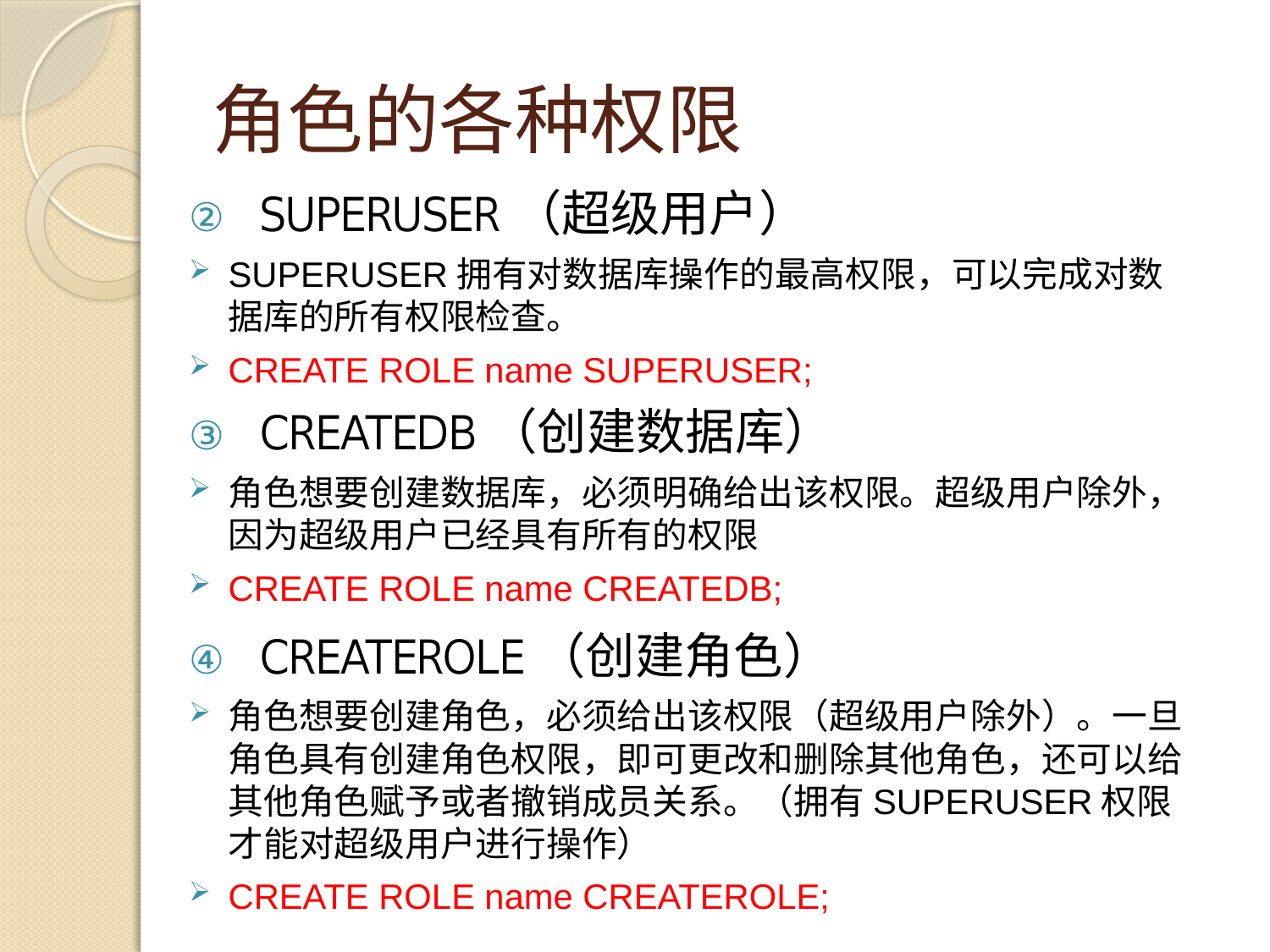

# 角色的各种权限
SUPERUSER（超级用户）
SUPERUSER拥有对数据库操作的最高权限，可以完成对数据库的所有权限检查。
CREATE ROLE name SUPERUSER;
CREATEDB（创建数据库）
角色想要创建数据库，必须明确给出该权限。超级用户除外，因为超级用户已经具有所有的权限
CREATE ROLE name CREATEDB;
CREATEROLE（创建角色）
角色想要创建角色，必须给出该权限（超级用户除外）。一旦角色具有创建角色权限，即可更改和删除其他角色，还可以给其他角色赋予或者撤销成员关系。（拥有SUPERUSER权限才能对超级用户进行操作）
CREATE ROLE name CREATEROLE;